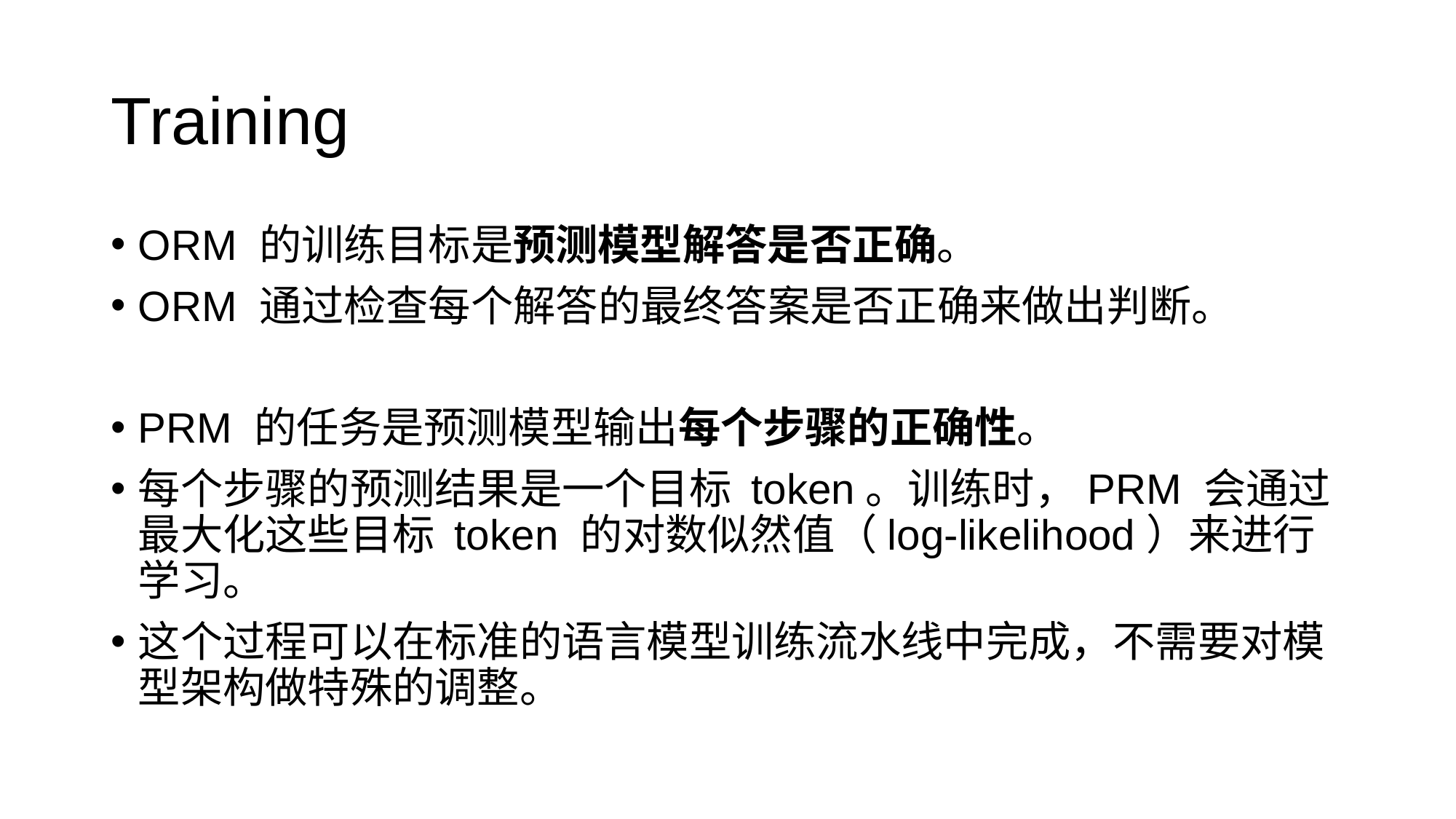

# Training
ORM 的训练目标是预测模型解答是否正确。
ORM 通过检查每个解答的最终答案是否正确来做出判断。

PRM 的任务是预测模型输出每个步骤的正确性。
每个步骤的预测结果是一个目标 token。训练时，PRM 会通过最大化这些目标 token 的对数似然值（log-likelihood）来进行学习。
这个过程可以在标准的语言模型训练流水线中完成，不需要对模型架构做特殊的调整。